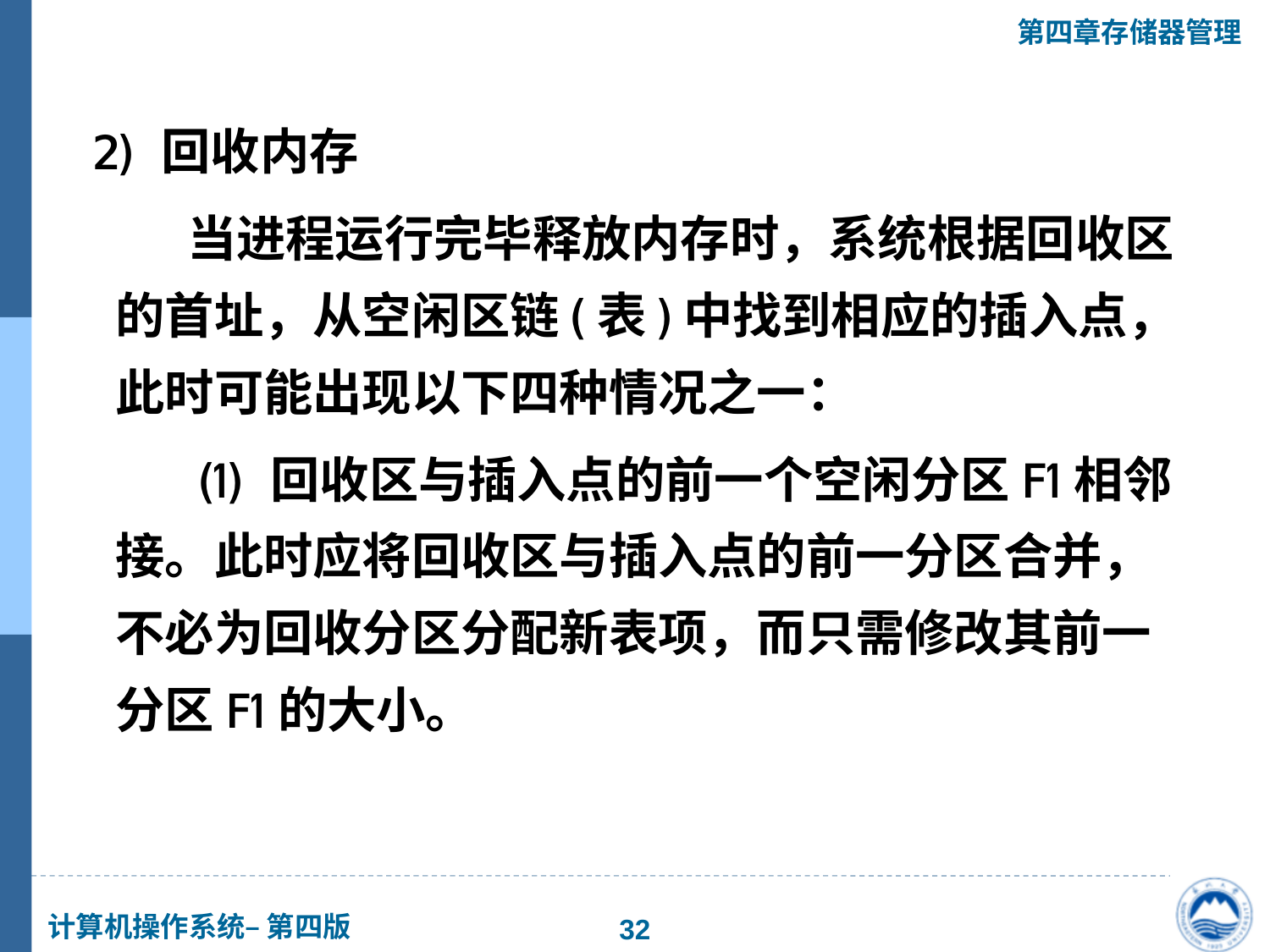

2) 回收内存
　　 当进程运行完毕释放内存时，系统根据回收区的首址，从空闲区链(表)中找到相应的插入点，此时可能出现以下四种情况之一：
　　 (1) 回收区与插入点的前一个空闲分区F1相邻接。此时应将回收区与插入点的前一分区合并，不必为回收分区分配新表项，而只需修改其前一分区F1的大小。